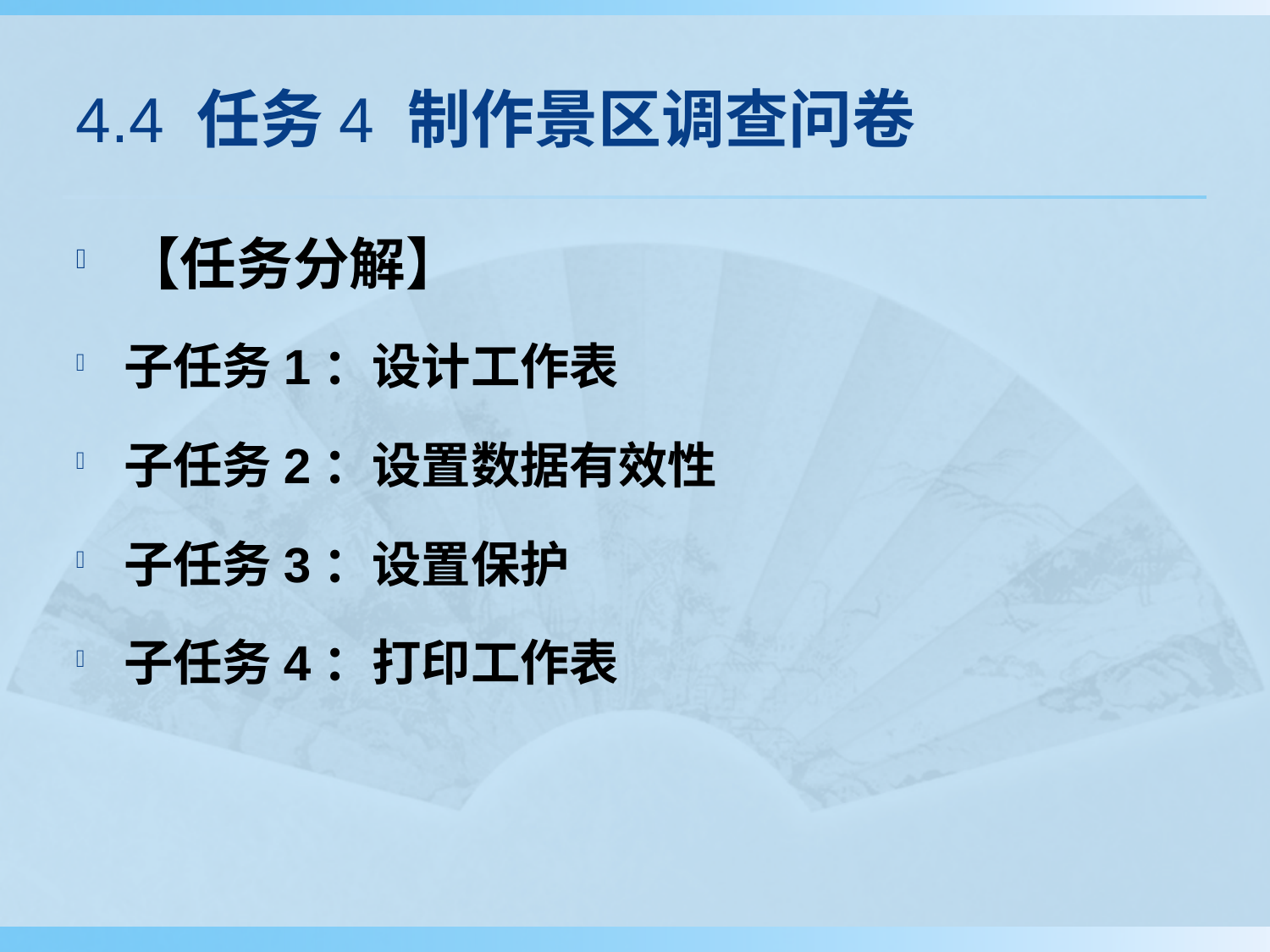

# 4.4 任务4 制作景区调查问卷
【任务分解】
子任务1：设计工作表
子任务2：设置数据有效性
子任务3：设置保护
子任务4：打印工作表